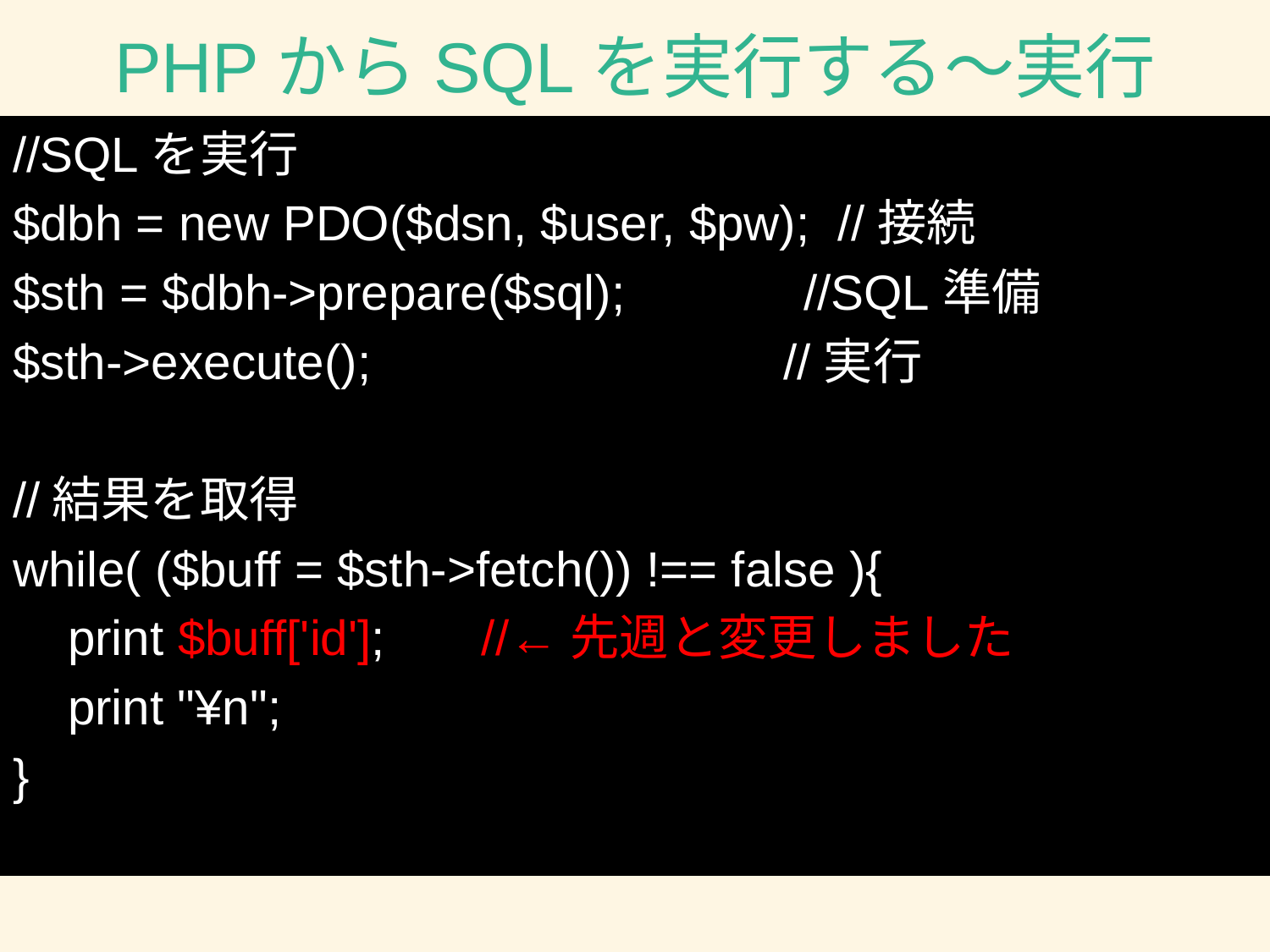

# PHPからSQLを実行する〜実行
//SQLを実行
$dbh = new PDO($dsn, $user, $pw);  //接続
$sth = $dbh->prepare($sql);             //SQL準備
$sth->execute();                              //実行

//結果を取得
while( ($buff = $sth->fetch()) !== false ){
    print $buff['id'];       //←先週と変更しました
    print "¥n";
}